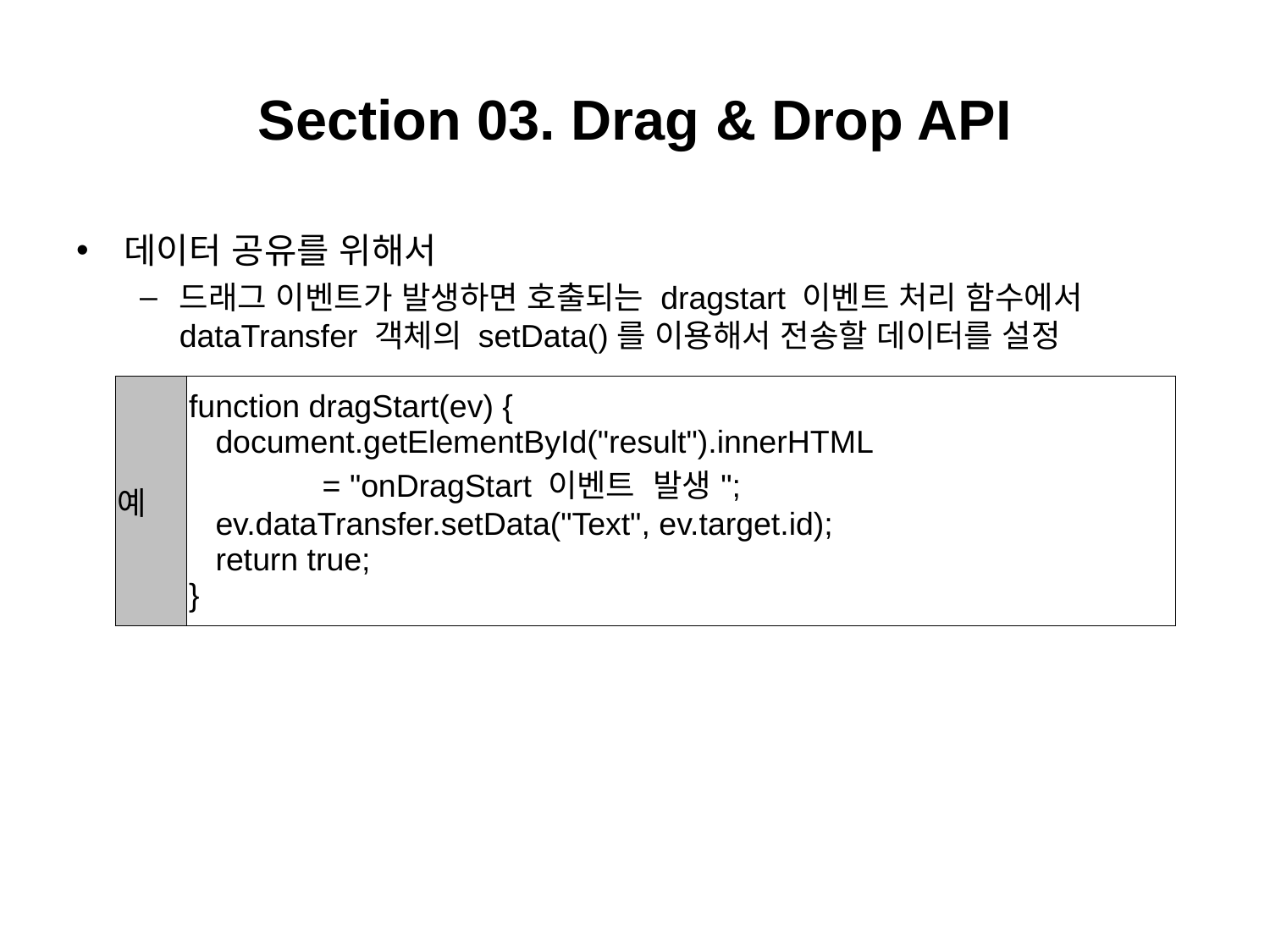

# Section 03. Drag & Drop API
데이터 공유를 위해서
드래그 이벤트가 발생하면 호출되는 dragstart 이벤트 처리 함수에서 dataTransfer 객체의 setData()를 이용해서 전송할 데이터를 설정

| 예 | function dragStart(ev) { document.getElementById("result").innerHTML = "onDragStart 이벤트 발생"; ev.dataTransfer.setData("Text", ev.target.id); return true; } |
| --- | --- |